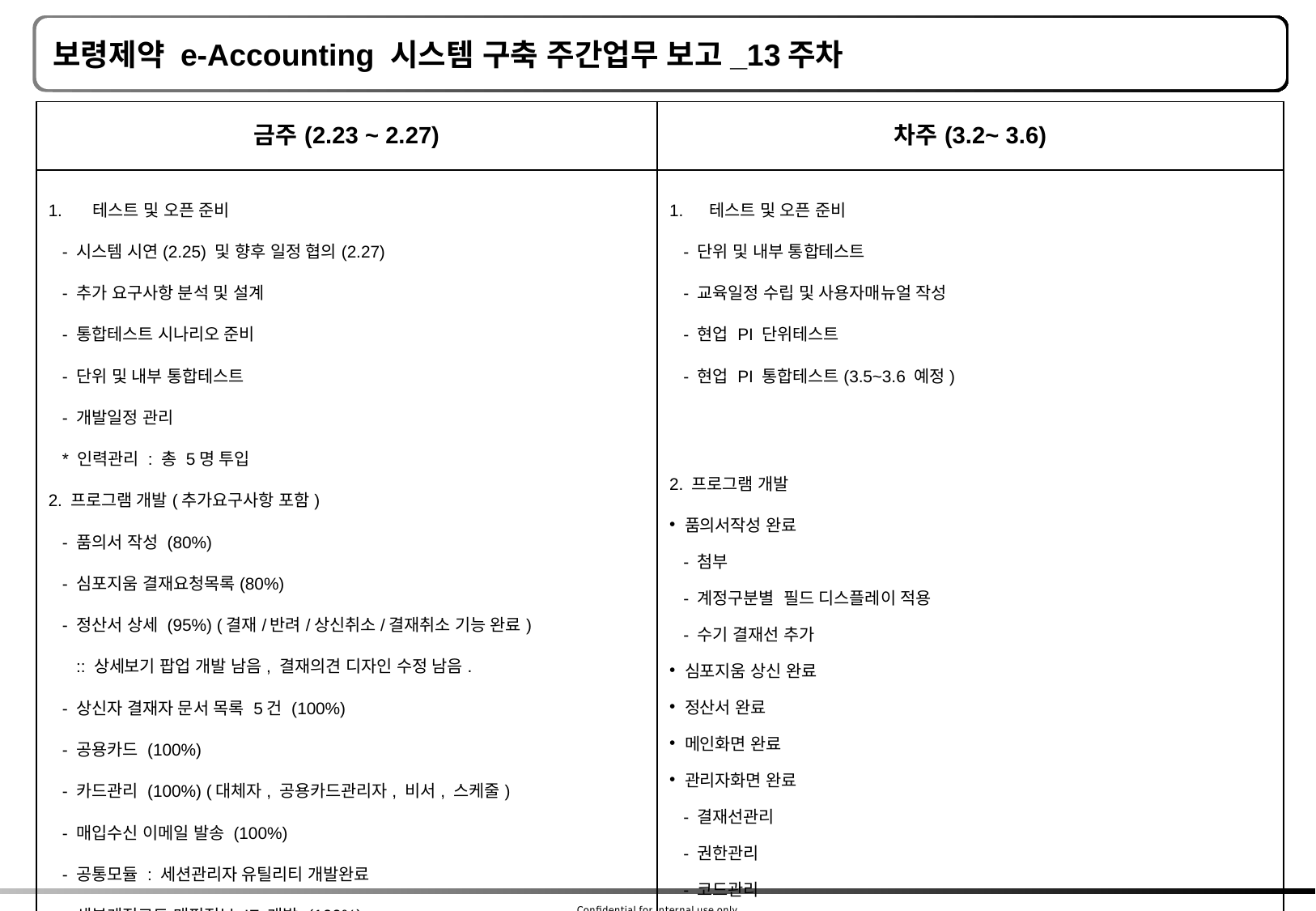

보령제약 e-Accounting 시스템 구축 주간업무 보고_13주차
| 금주(2.23 ~ 2.27) | 차주(3.2~ 3.6) |
| --- | --- |
| 테스트 및 오픈 준비 - 시스템 시연(2.25) 및 향후 일정 협의(2.27) - 추가 요구사항 분석 및 설계 - 통합테스트 시나리오 준비 - 단위 및 내부 통합테스트 - 개발일정 관리 \* 인력관리 : 총 5명 투입 2. 프로그램 개발(추가요구사항 포함) - 품의서 작성 (80%) - 심포지움 결재요청목록(80%) - 정산서 상세 (95%) (결재/반려/상신취소/결재취소 기능 완료) :: 상세보기 팝업 개발 남음, 결재의견 디자인 수정 남음. - 상신자 결재자 문서 목록 5건 (100%) - 공용카드 (100%) - 카드관리 (100%) (대체자, 공용카드관리자, 비서, 스케줄) - 매입수신 이메일 발송 (100%) - 공통모듈 : 세션관리자 유틸리티 개발완료 - 세부계정코드 매핑정보 IF 개발 (100%) | 테스트 및 오픈 준비 - 단위 및 내부 통합테스트 - 교육일정 수립 및 사용자매뉴얼 작성 - 현업 PI 단위테스트 - 현업 PI 통합테스트(3.5~3.6 예정) 2. 프로그램 개발 품의서작성 완료 - 첨부 - 계정구분별 필드 디스플레이 적용 - 수기 결재선 추가 심포지움 상신 완료 정산서 완료 메인화면 완료 관리자화면 완료 - 결재선관리 - 권한관리 - 코드관리 |